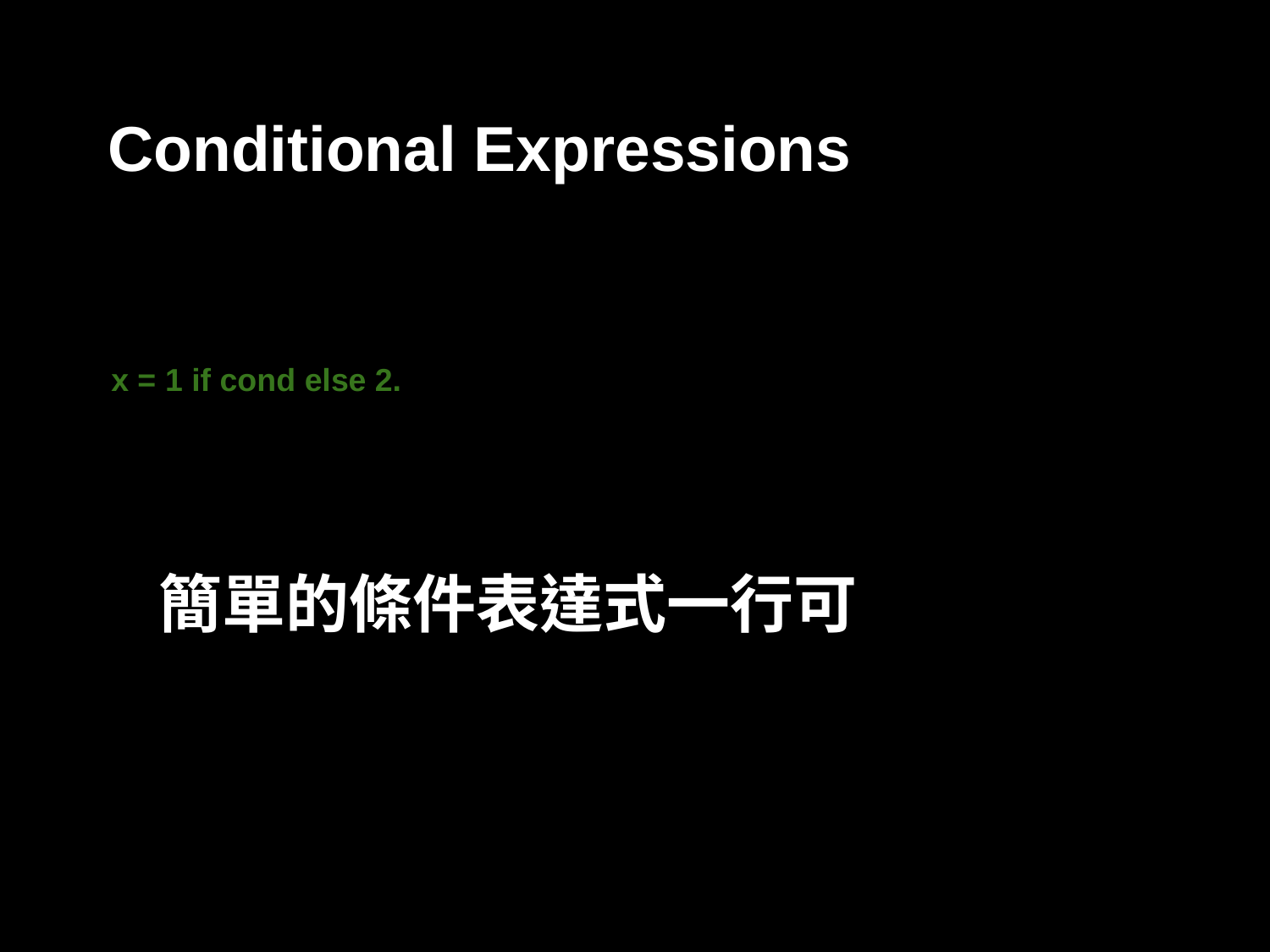

# Conditional Expressions

  x = 1 if cond else 2.

簡單的條件表達式一行可